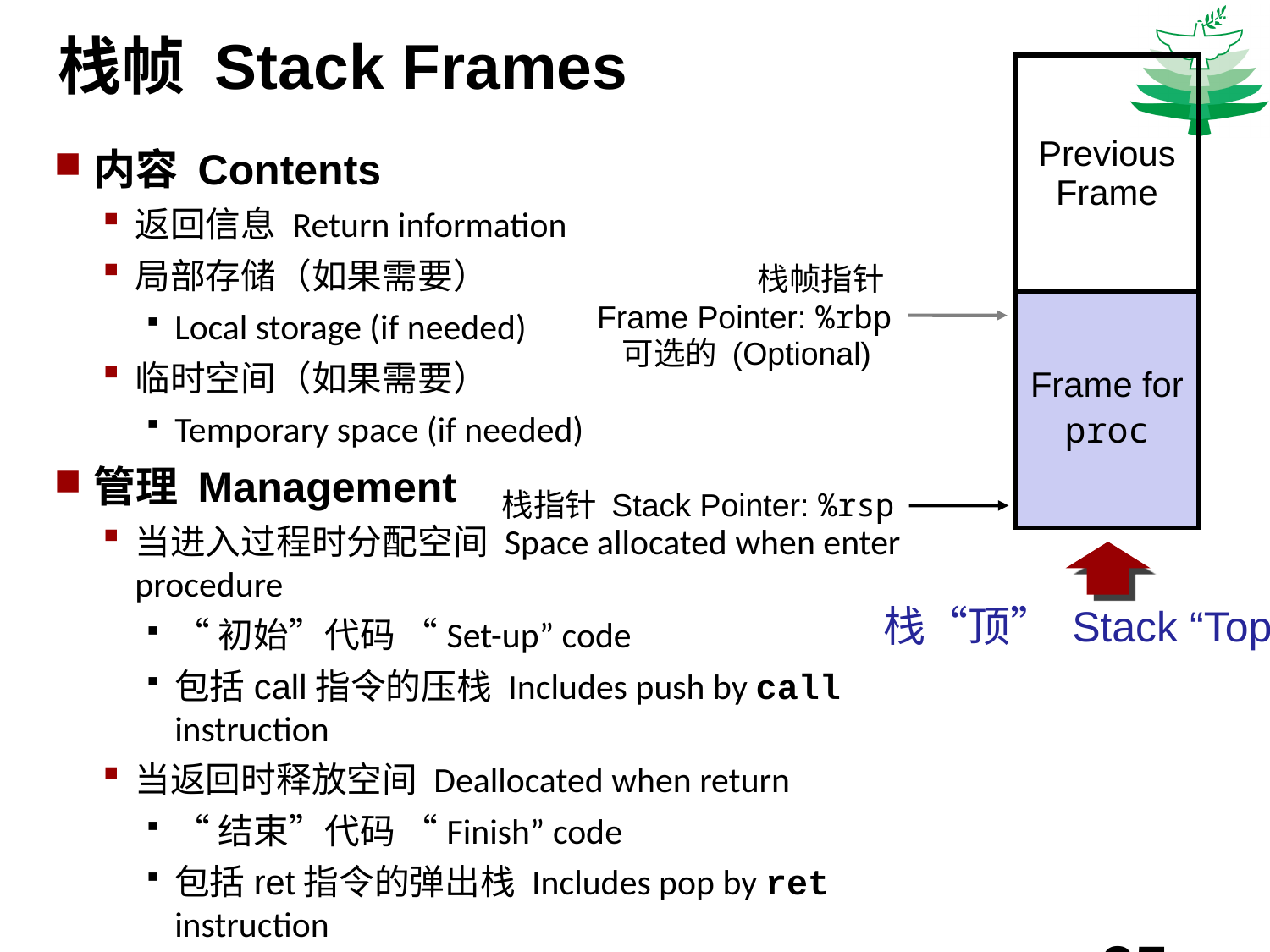

Carnegie Mellon
# 栈帧 Stack Frames
| Previous Frame |
| --- |
| Frame for proc |
内容 Contents
返回信息 Return information
局部存储（如果需要）
Local storage (if needed)
临时空间（如果需要）
Temporary space (if needed)
管理 Management
当进入过程时分配空间 Space allocated when enter procedure
“初始”代码 “Set-up” code
包括call指令的压栈 Includes push by call instruction
当返回时释放空间 Deallocated when return
“结束”代码 “Finish” code
包括ret指令的弹出栈 Includes pop by ret instruction
栈帧指针
Frame Pointer: %rbp

可选的 (Optional)	x
栈指针 Stack Pointer: %rsp

栈“顶” Stack “Top”